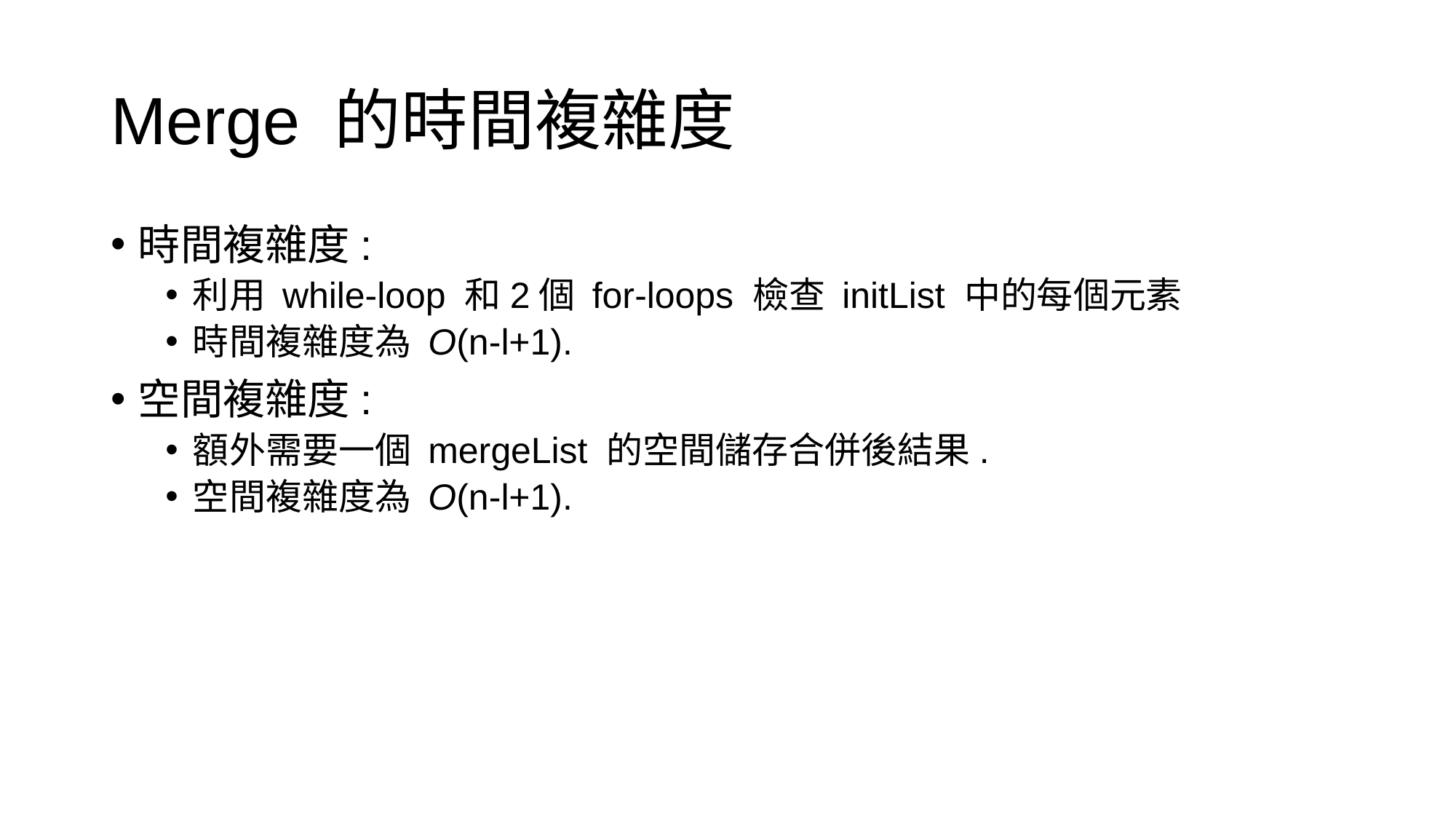

# Merge 的時間複雜度
時間複雜度:
利用 while-loop 和2個 for-loops 檢查 initList 中的每個元素
時間複雜度為 O(n-l+1).
空間複雜度:
額外需要一個 mergeList 的空間儲存合併後結果.
空間複雜度為 O(n-l+1).